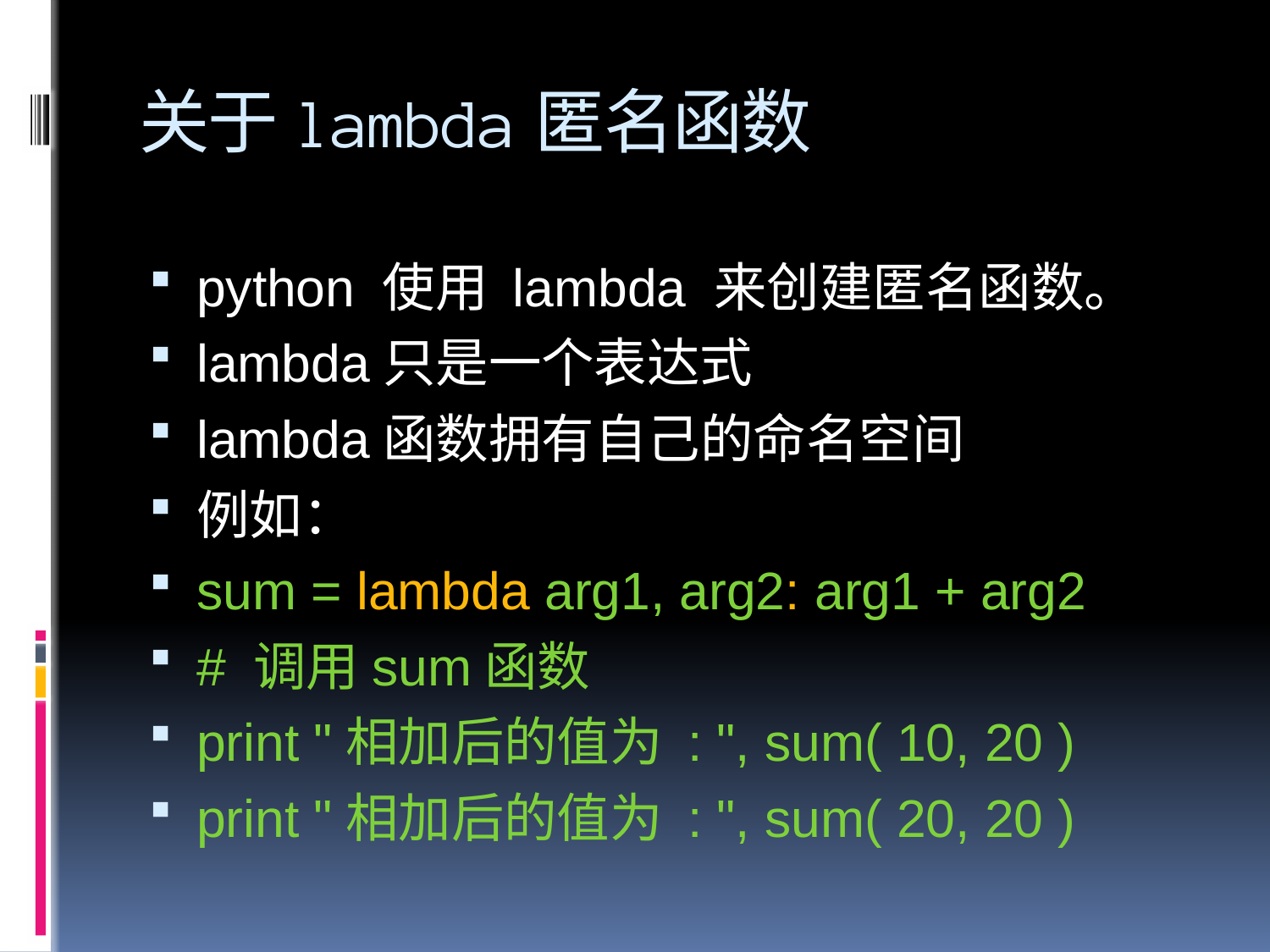

# 关于lambda匿名函数
python 使用 lambda 来创建匿名函数。
lambda只是一个表达式
lambda函数拥有自己的命名空间
例如：
sum = lambda arg1, arg2: arg1 + arg2
# 调用sum函数
print "相加后的值为 : ", sum( 10, 20 )
print "相加后的值为 : ", sum( 20, 20 )